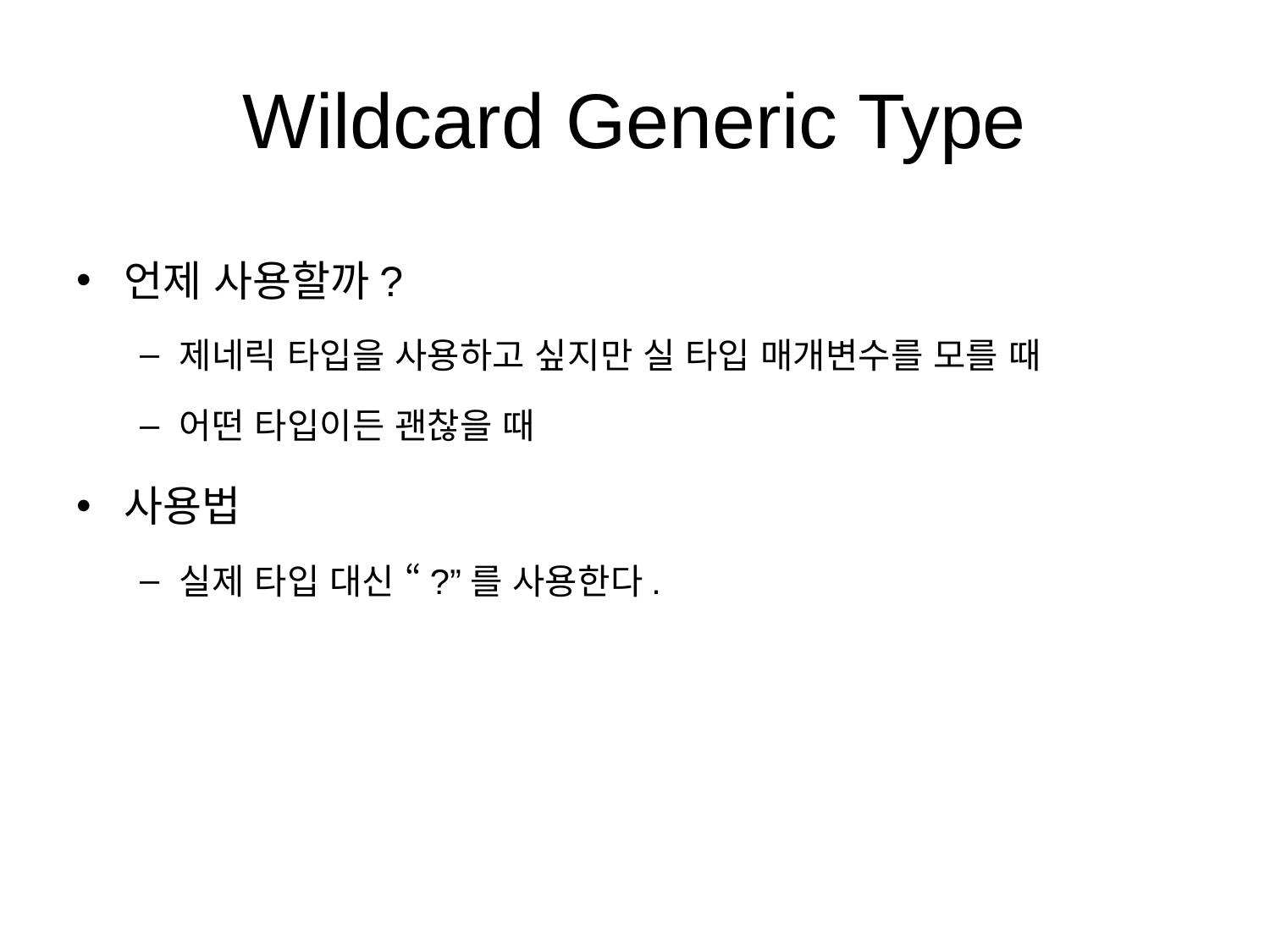

# Wildcard Generic Type
언제 사용할까?
제네릭 타입을 사용하고 싶지만 실 타입 매개변수를 모를 때
어떤 타입이든 괜찮을 때
사용법
실제 타입 대신 “?”를 사용한다.